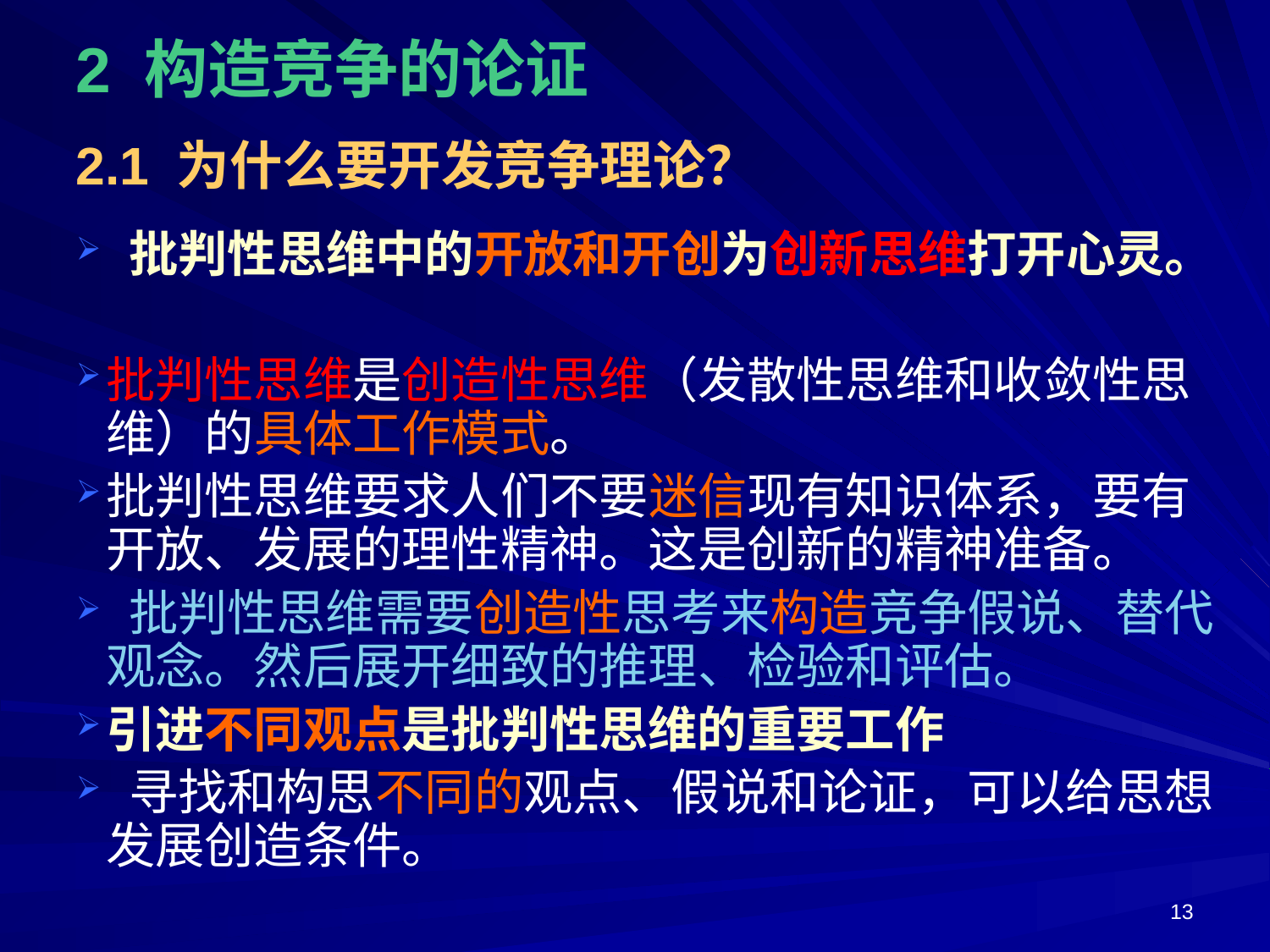

2 构造竞争的论证

2.1 为什么要开发竞争理论？

 批判性思维中的开放和开创为创新思维打开心灵。

批判性思维是创造性思维（发散性思维和收敛性思维）的具体工作模式。
批判性思维要求人们不要迷信现有知识体系，要有开放、发展的理性精神。这是创新的精神准备。
 批判性思维需要创造性思考来构造竞争假说、替代观念。然后展开细致的推理、检验和评估。
引进不同观点是批判性思维的重要工作
 寻找和构思不同的观点、假说和论证，可以给思想发展创造条件。

13